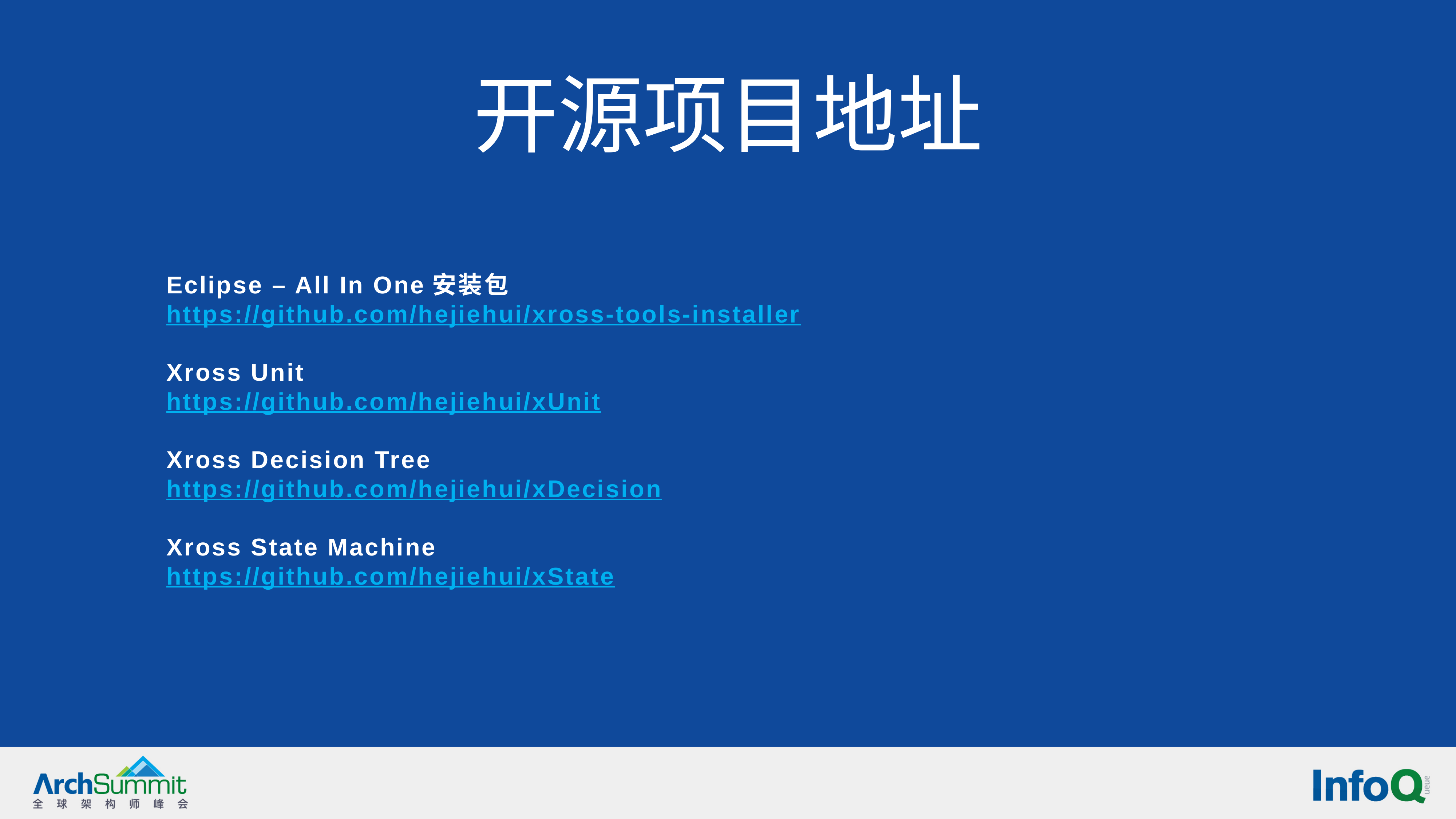

# 开源项目地址
Eclipse – All In One安装包
https://github.com/hejiehui/xross-tools-installer

Xross Unit
https://github.com/hejiehui/xUnit

Xross Decision Tree
https://github.com/hejiehui/xDecision

Xross State Machine
https://github.com/hejiehui/xState